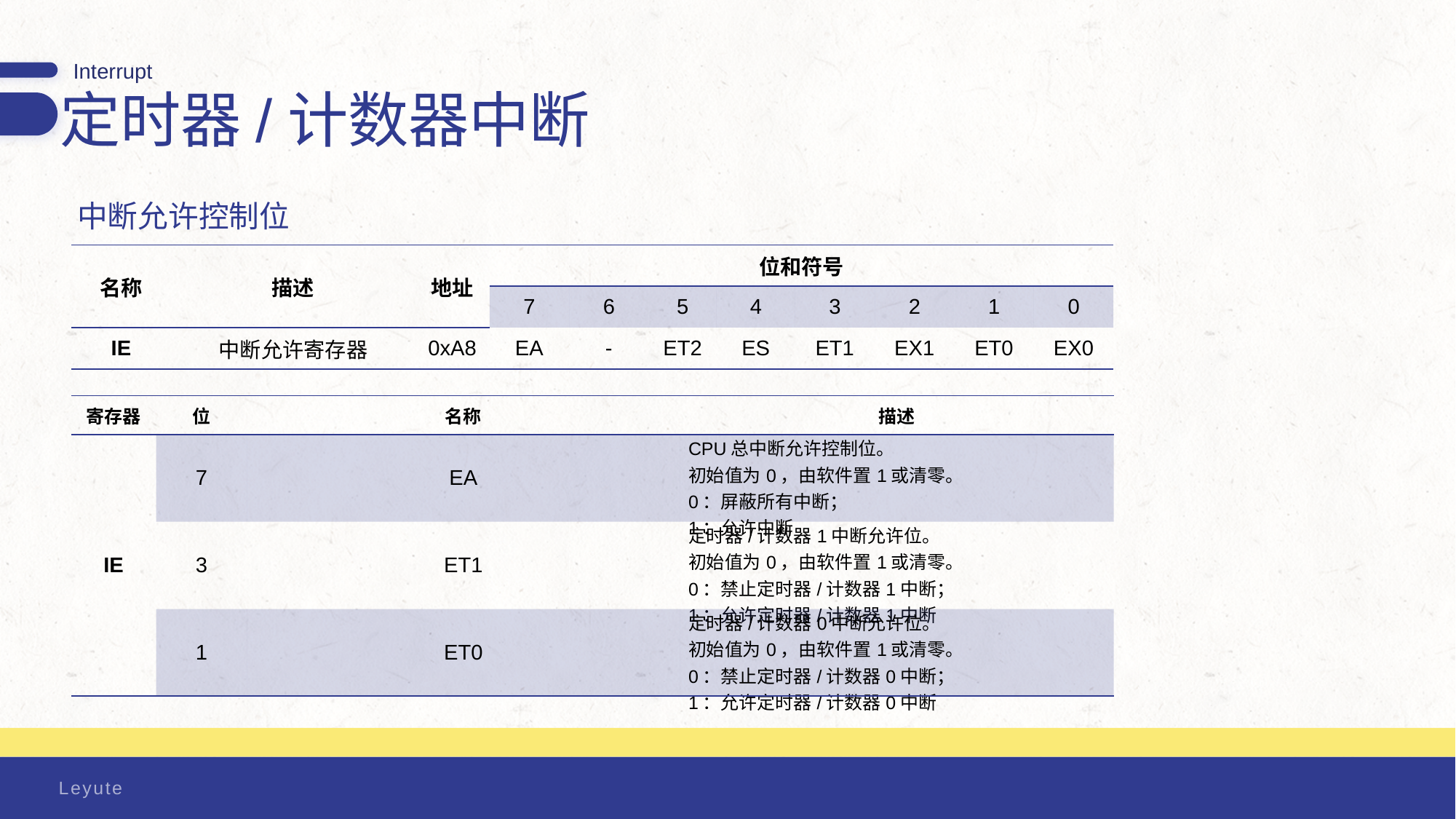

Interrupt
定时器/计数器中断
中断允许控制位
| 名称 | 描述 | 地址 | 位和符号 |  |  |  |  |  |  |  |
| --- | --- | --- | --- | --- | --- | --- | --- | --- | --- | --- |
|  |  |  | 7 | 6 | 5 | 4 | 3 | 2 | 1 | 0 |
| IE | 中断允许寄存器 | 0xA8 | EA | - | ET2 | ES | ET1 | EX1 | ET0 | EX0 |
| 寄存器 | 位 | 名称 | 描述 |
| --- | --- | --- | --- |
| IE | 7 | EA | CPU总中断允许控制位。 初始值为0，由软件置1或清零。 0：屏蔽所有中断； 1：允许中断 |
|  | 3 | ET1 | 定时器/计数器1中断允许位。 初始值为0，由软件置1或清零。 0：禁止定时器/计数器1中断； 1：允许定时器/计数器1中断 |
|  | 1 | ET0 | 定时器/计数器0中断允许位。 初始值为0，由软件置1或清零。 0：禁止定时器/计数器0中断； 1：允许定时器/计数器0中断 |